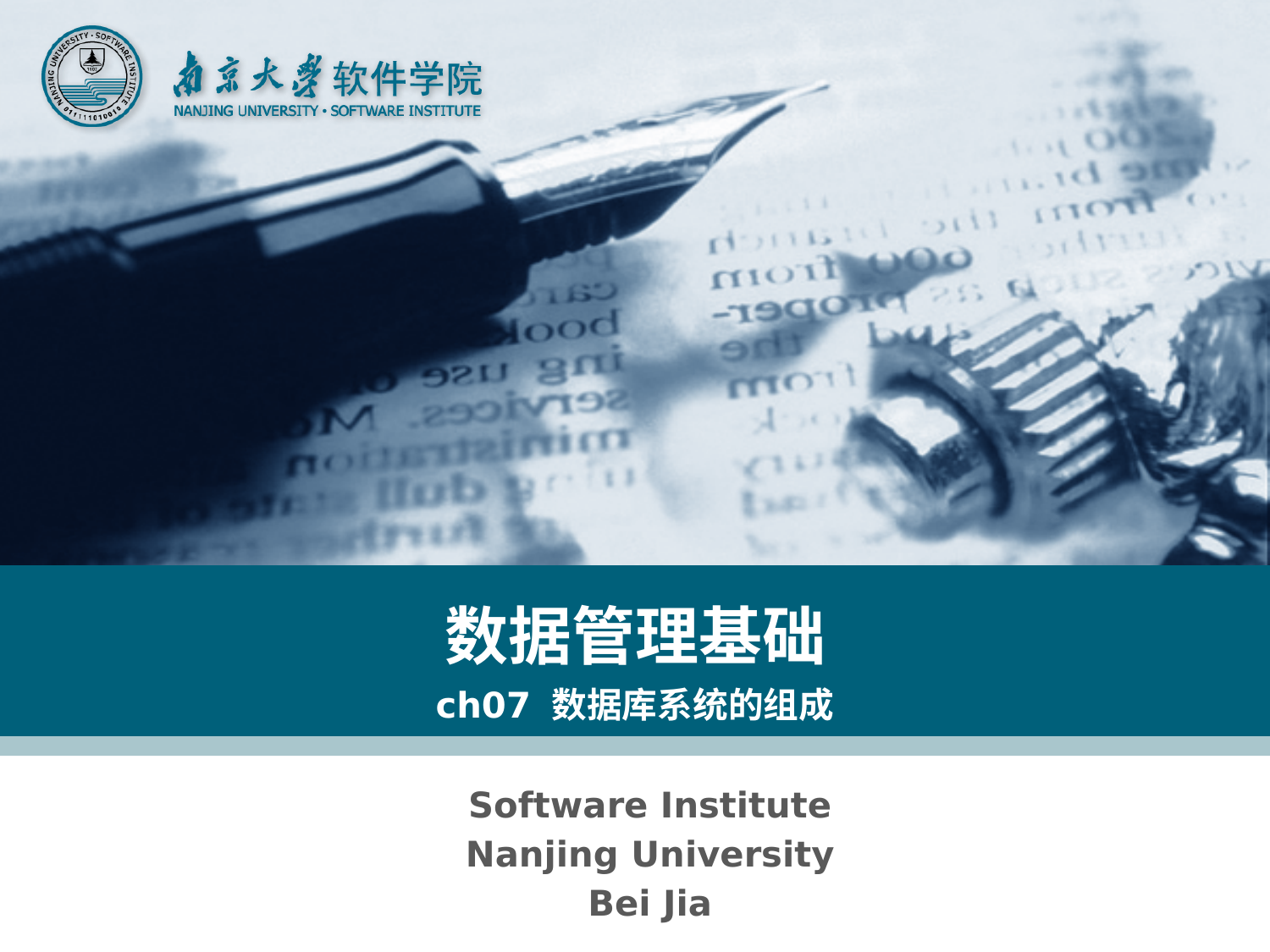

# 数据管理基础 ch07 数据库系统的组成
Software Institute
Nanjing University
Bei Jia